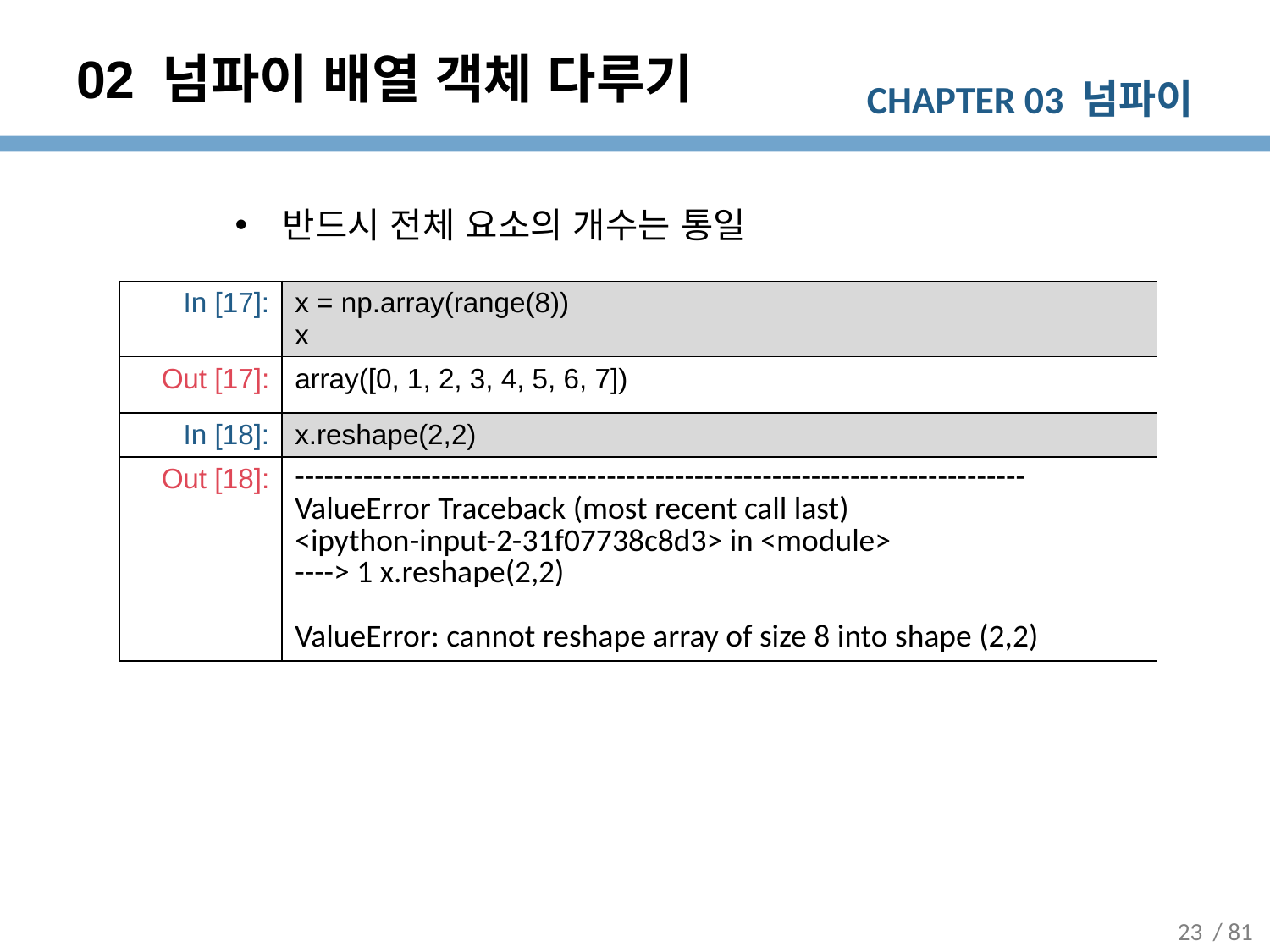

# 02 넘파이 배열 객체 다루기
반드시 전체 요소의 개수는 통일
| In [17]: | x = np.array(range(8)) x |
| --- | --- |
| Out [17]: | array([0, 1, 2, 3, 4, 5, 6, 7]) |
| In [18]: | x.reshape(2,2) |
| Out [18]: | --------------------------------------------------------------------------- ValueError Traceback (most recent call last) <ipython-input-2-31f07738c8d3> in <module> ----> 1 x.reshape(2,2) ValueError: cannot reshape array of size 8 into shape (2,2) |